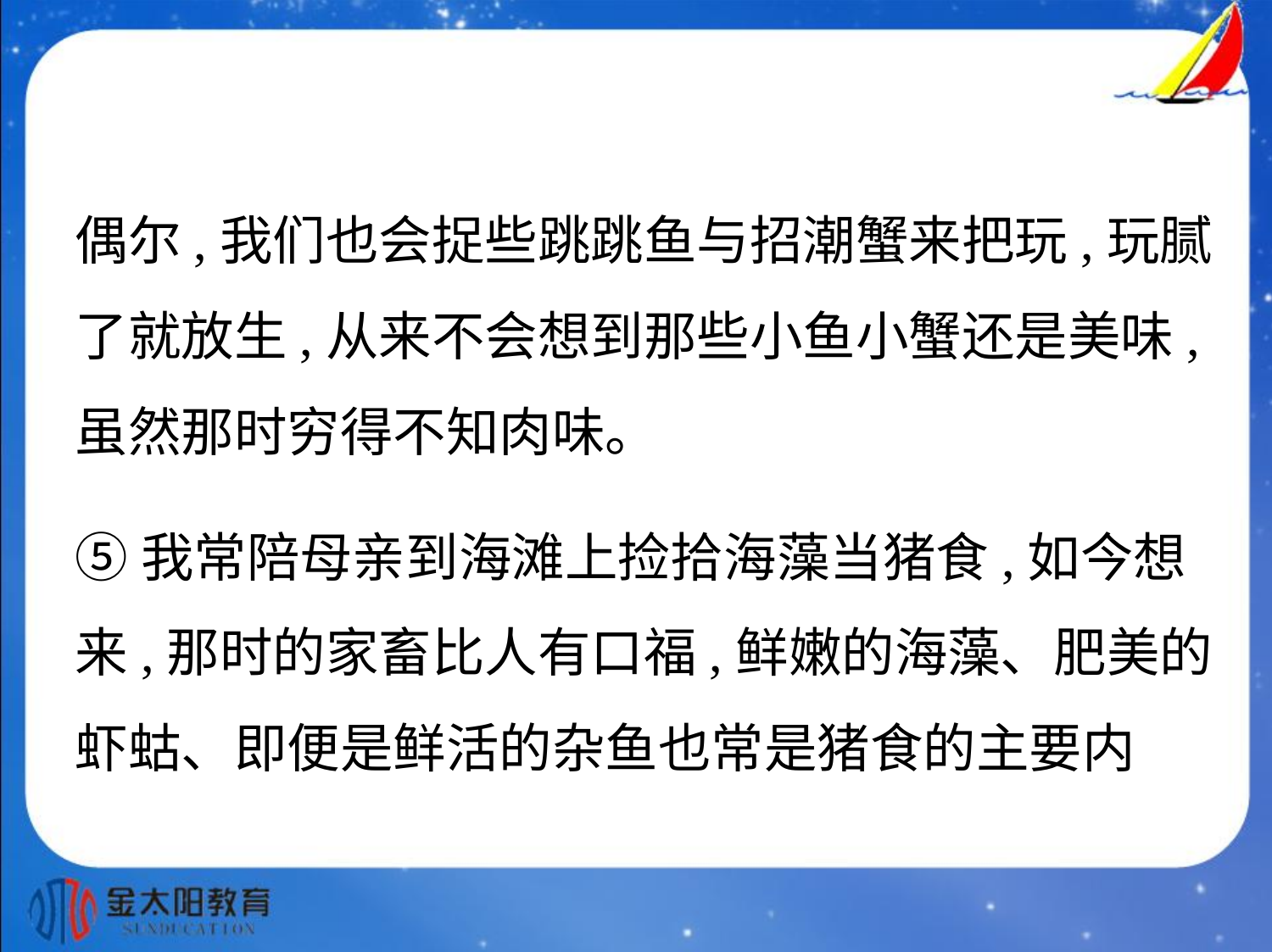

偶尔,我们也会捉些跳跳鱼与招潮蟹来把玩,玩腻
了就放生,从来不会想到那些小鱼小蟹还是美味,
虽然那时穷得不知肉味。
⑤我常陪母亲到海滩上捡拾海藻当猪食,如今想
来,那时的家畜比人有口福,鲜嫩的海藻、肥美的
虾蛄、即便是鲜活的杂鱼也常是猪食的主要内